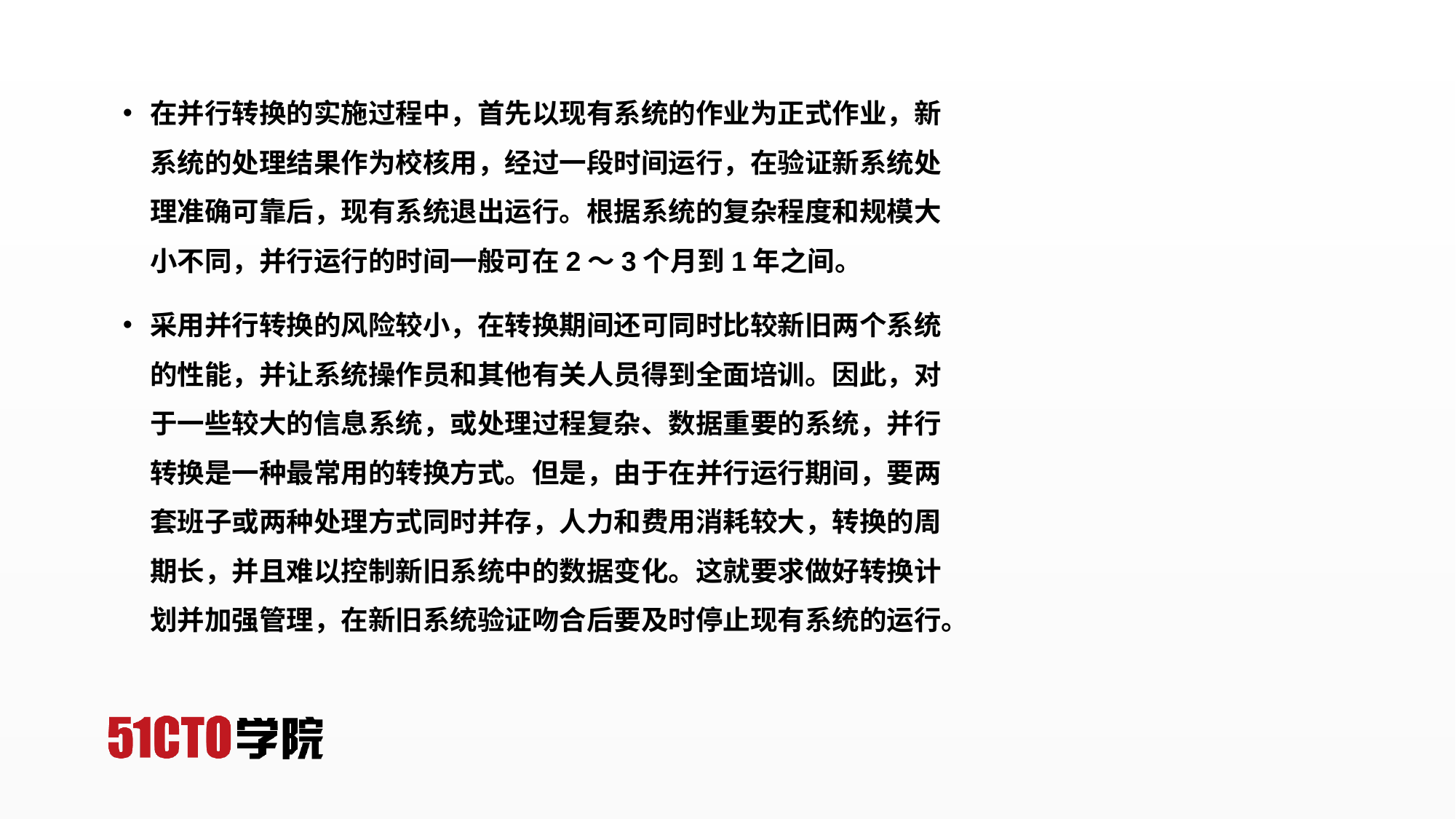

在并行转换的实施过程中，首先以现有系统的作业为正式作业，新系统的处理结果作为校核用，经过一段时间运行，在验证新系统处理准确可靠后，现有系统退出运行。根据系统的复杂程度和规模大小不同，并行运行的时间一般可在2～3个月到1年之间。
采用并行转换的风险较小，在转换期间还可同时比较新旧两个系统的性能，并让系统操作员和其他有关人员得到全面培训。因此，对于一些较大的信息系统，或处理过程复杂、数据重要的系统，并行转换是一种最常用的转换方式。但是，由于在并行运行期间，要两套班子或两种处理方式同时并存，人力和费用消耗较大，转换的周期长，并且难以控制新旧系统中的数据变化。这就要求做好转换计划并加强管理，在新旧系统验证吻合后要及时停止现有系统的运行。